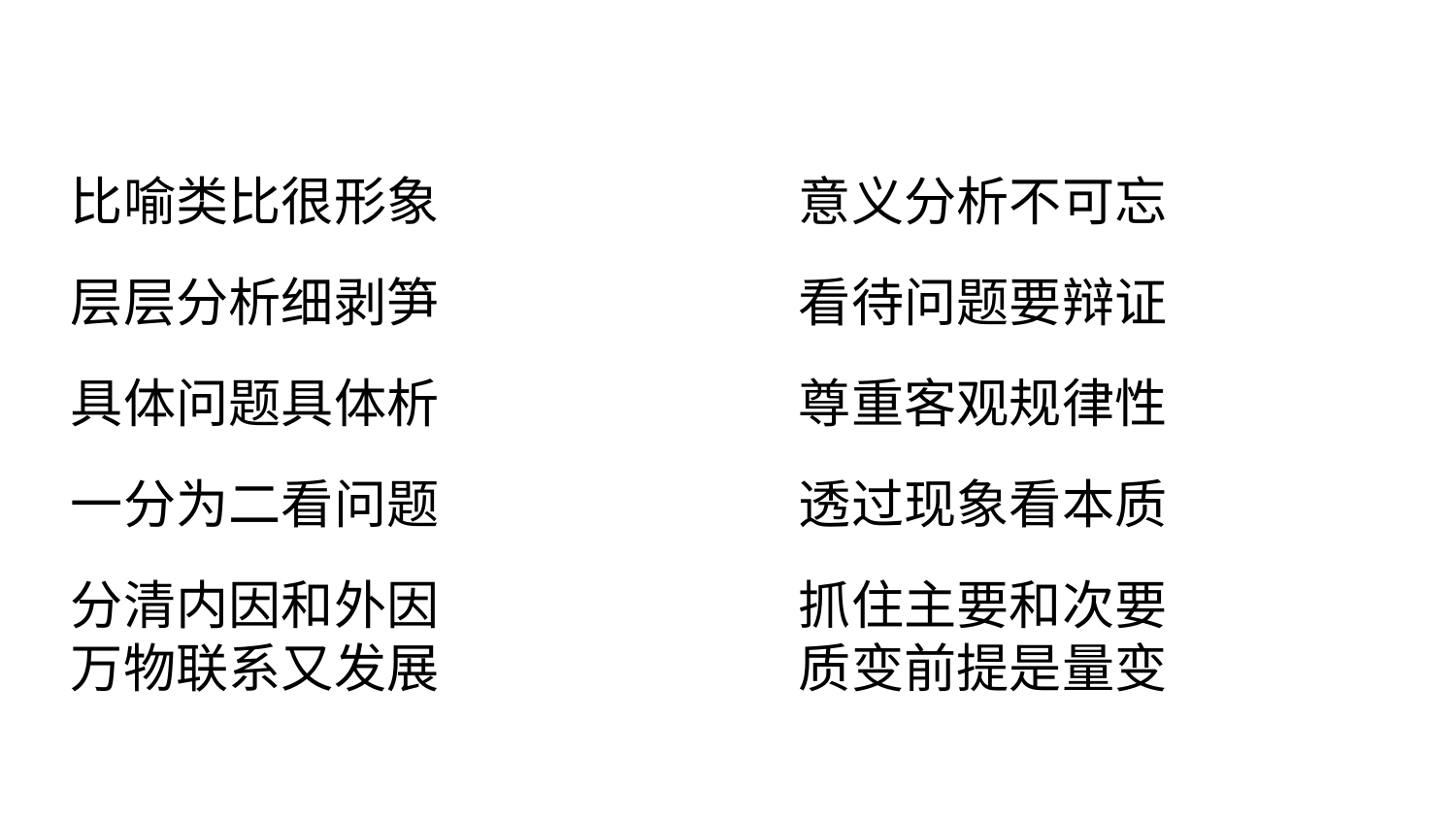

比喻类比很形象  			意义分析不可忘
层层分析细剥笋  			看待问题要辩证
具体问题具体析  			尊重客观规律性
一分为二看问题  			透过现象看本质
分清内因和外因  			抓住主要和次要
万物联系又发展  			质变前提是量变